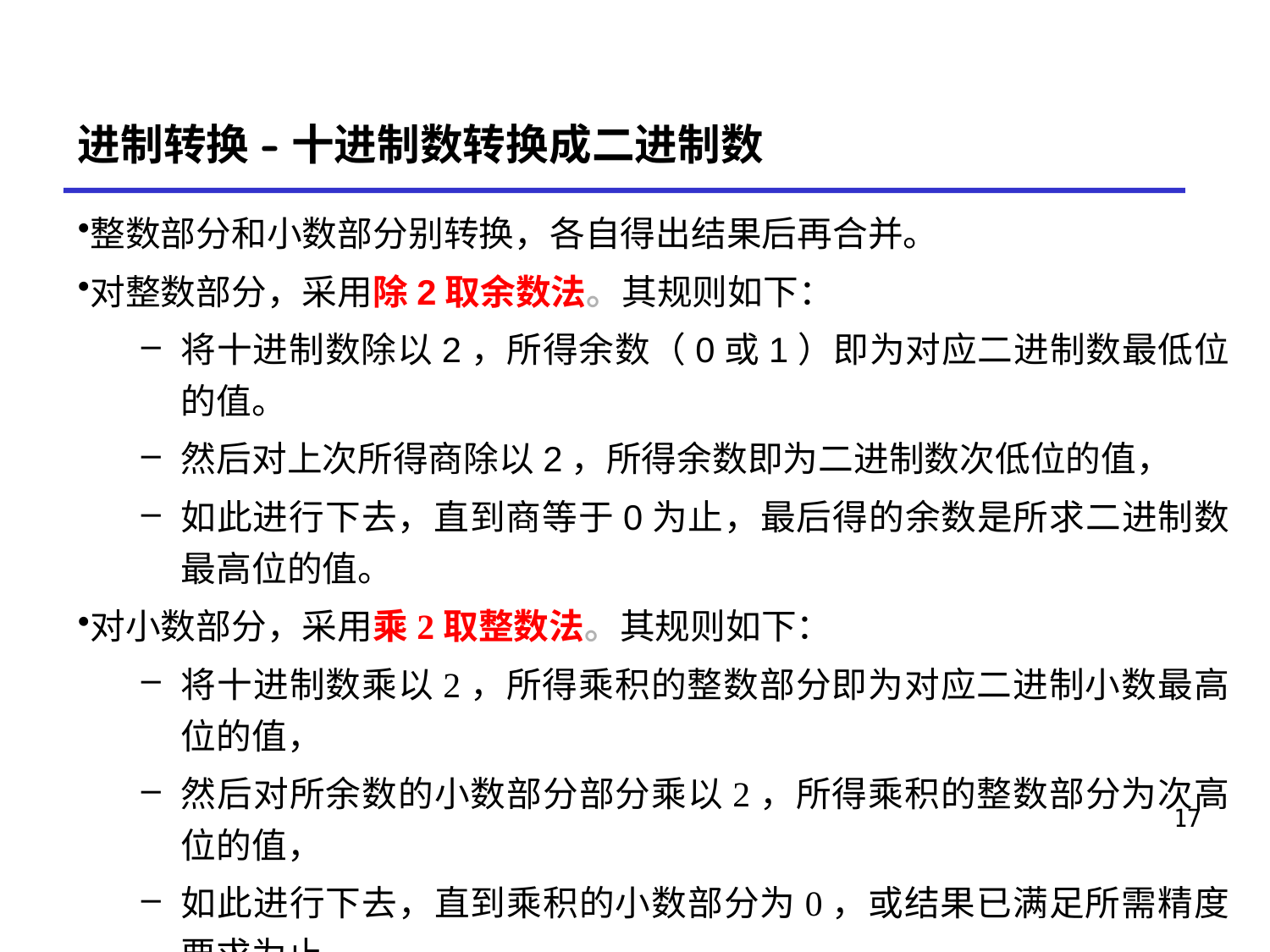

# 进制转换-十进制数转换成二进制数
整数部分和小数部分别转换，各自得出结果后再合并。
对整数部分，采用除2取余数法。其规则如下：
将十进制数除以2，所得余数（0或1）即为对应二进制数最低位的值。
然后对上次所得商除以2，所得余数即为二进制数次低位的值，
如此进行下去，直到商等于0为止，最后得的余数是所求二进制数最高位的值。
对小数部分，采用乘2取整数法。其规则如下：
将十进制数乘以2，所得乘积的整数部分即为对应二进制小数最高位的值，
然后对所余数的小数部分部分乘以2，所得乘积的整数部分为次高位的值，
如此进行下去，直到乘积的小数部分为0，或结果已满足所需精度要求为止。
17